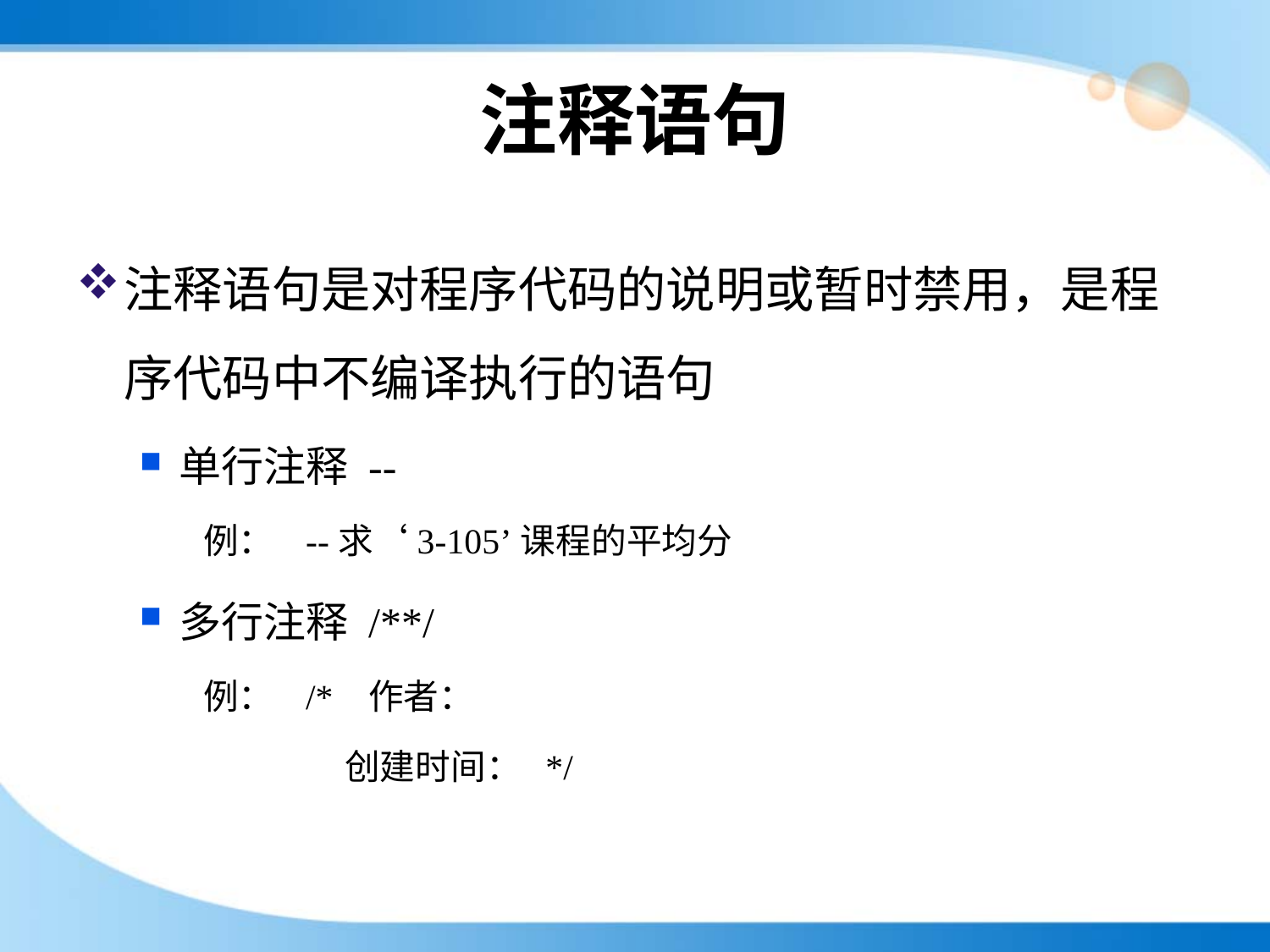

# 注释语句
注释语句是对程序代码的说明或暂时禁用，是程序代码中不编译执行的语句
单行注释 --
例：   --求‘3-105’课程的平均分
多行注释 /**/
例：   /*   作者：
                 创建时间：  */